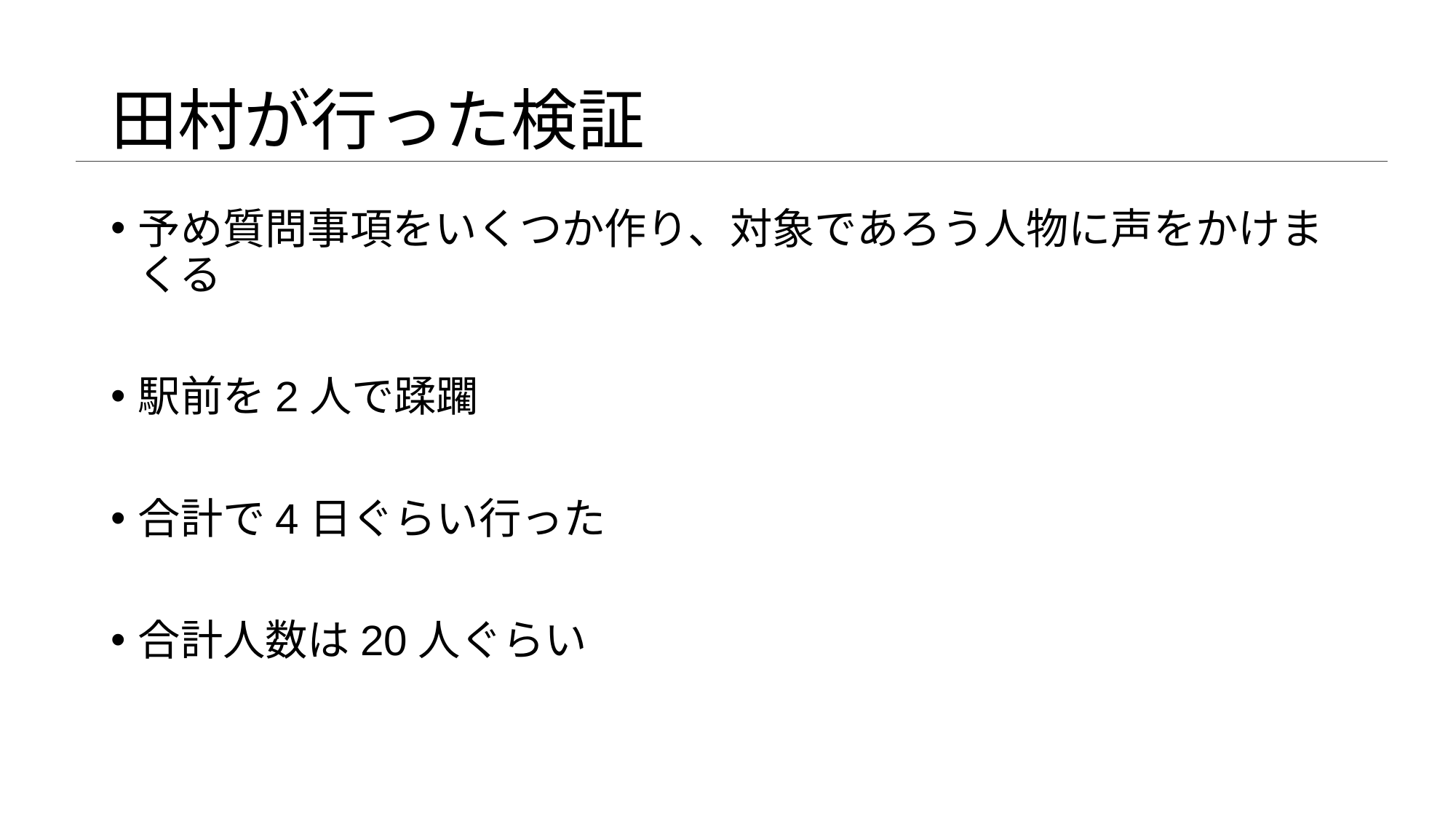

# 田村が行った検証
予め質問事項をいくつか作り、対象であろう人物に声をかけまくる

駅前を2人で蹂躙

合計で4日ぐらい行った

合計人数は20人ぐらい